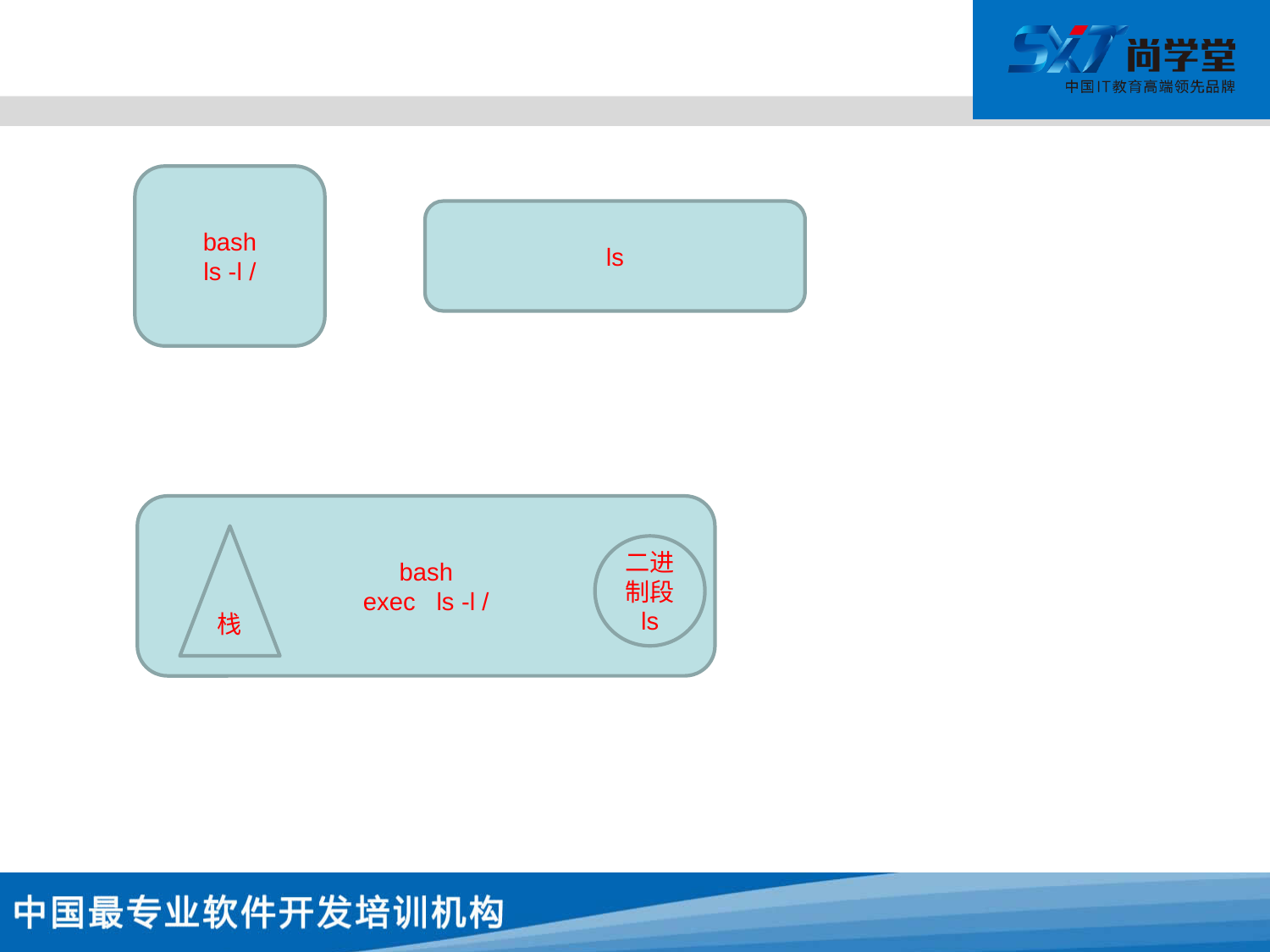

#
bash
ls -l /
ls
bash
exec   ls -l /
栈
二进制段
ls